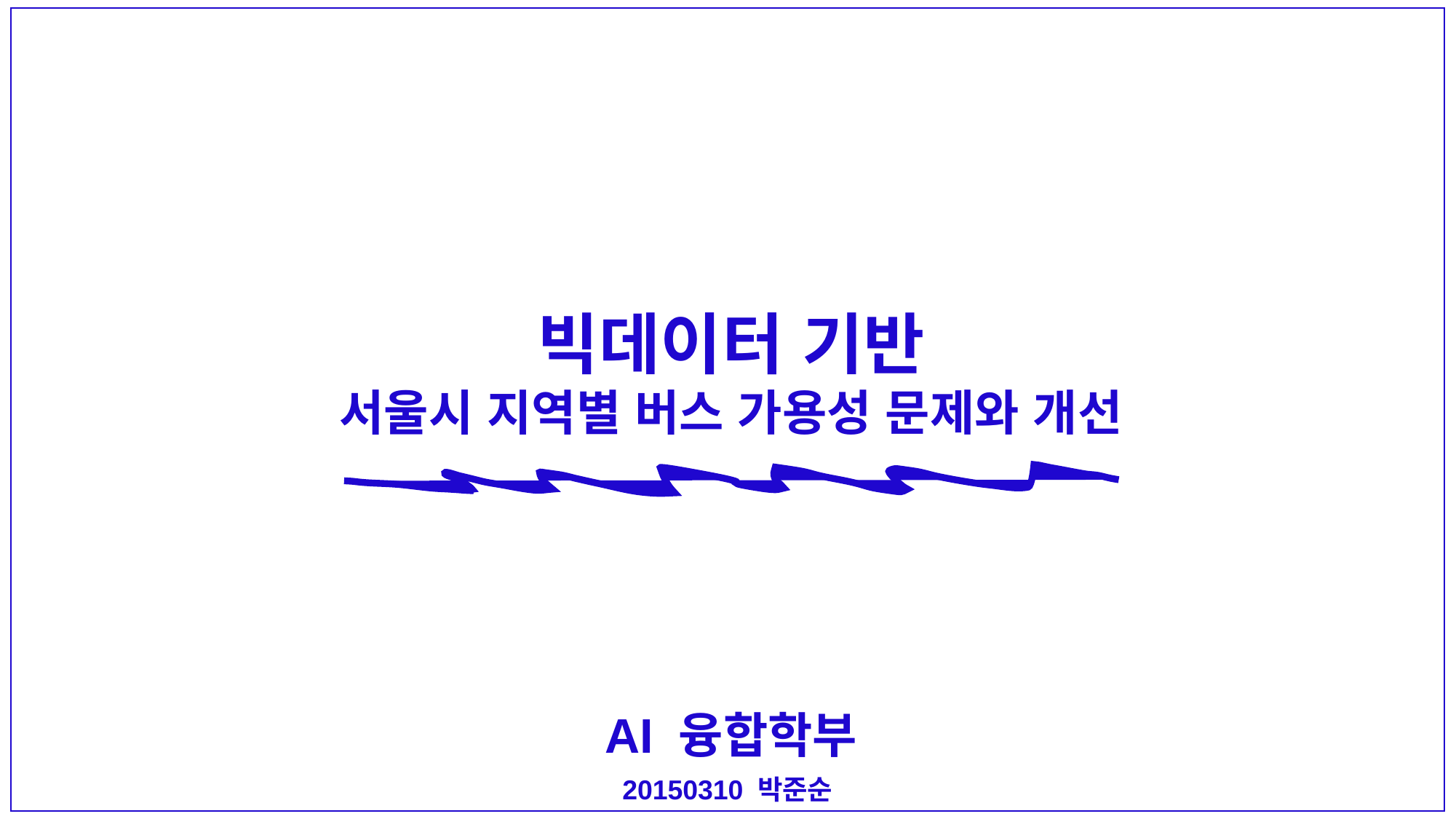

빅데이터 기반
서울시 지역별 버스 가용성 문제와 개선
AI 융합학부
20150310 박준순